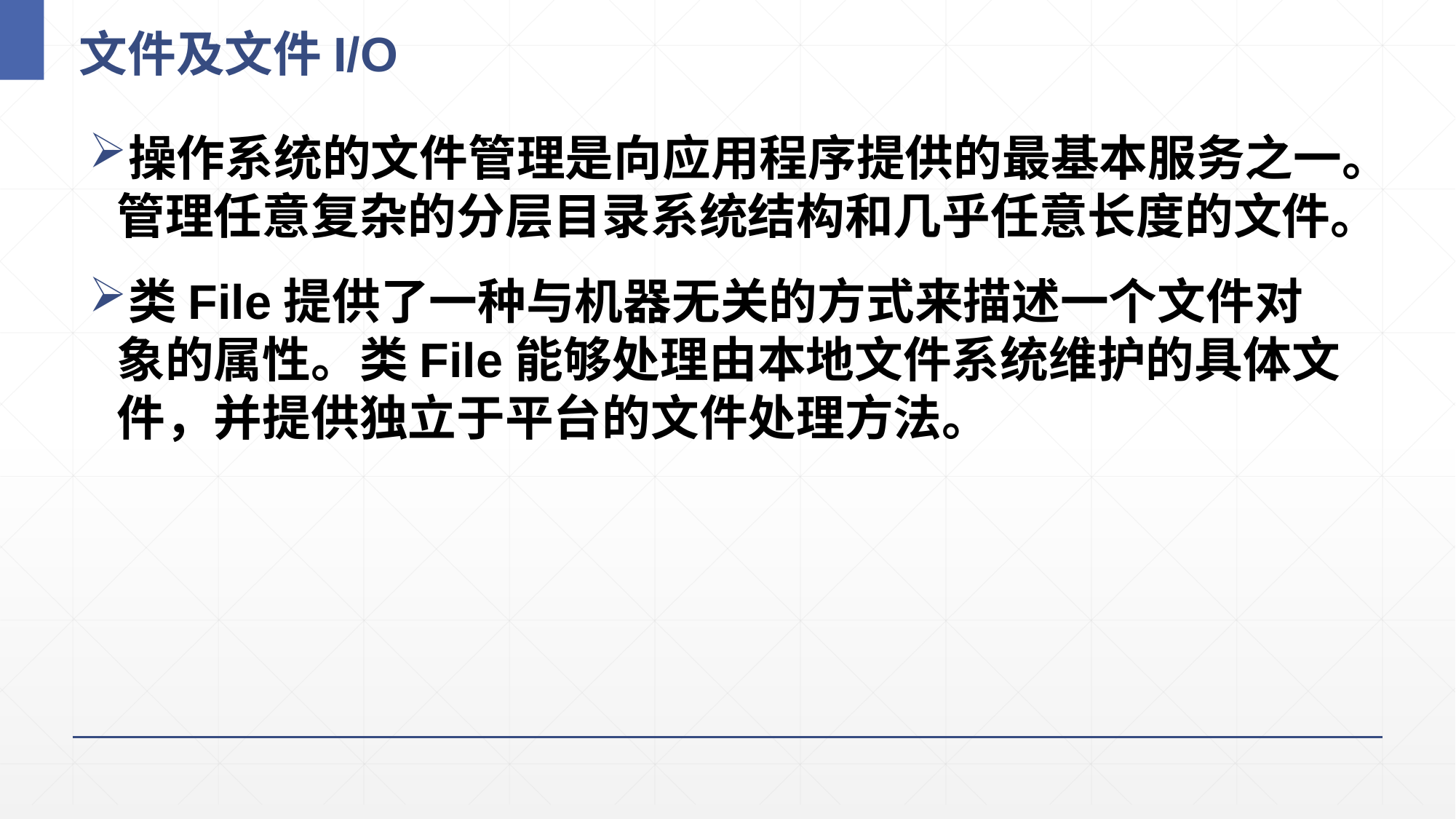

# 文件及文件I/O
操作系统的文件管理是向应用程序提供的最基本服务之一。管理任意复杂的分层目录系统结构和几乎任意长度的文件。
类File提供了一种与机器无关的方式来描述一个文件对象的属性。类File能够处理由本地文件系统维护的具体文件，并提供独立于平台的文件处理方法。